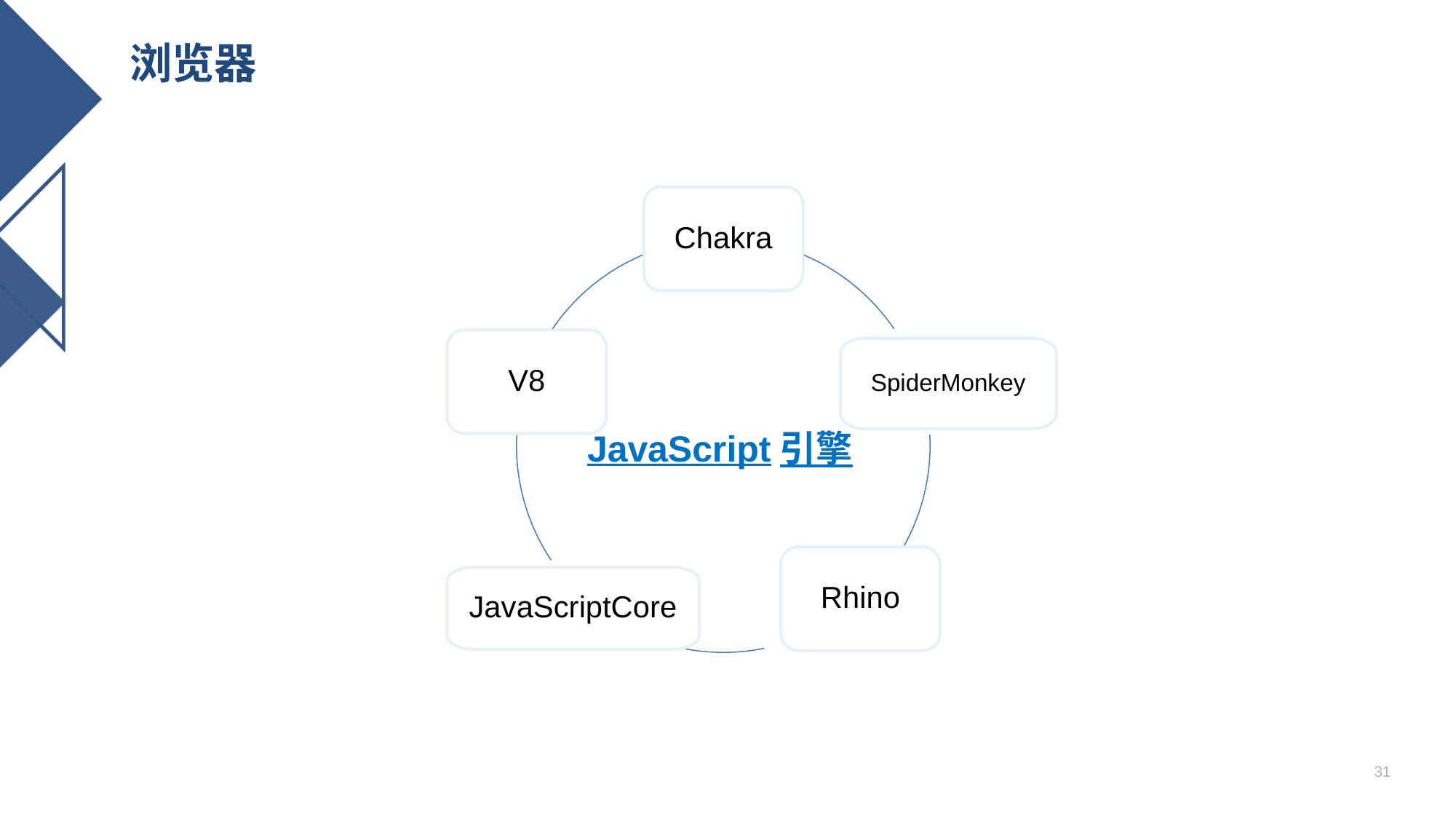

# 浏览器
Chakra

V8
SpiderMonkey
Rhino
JavaScriptCore
JavaScript引擎
31